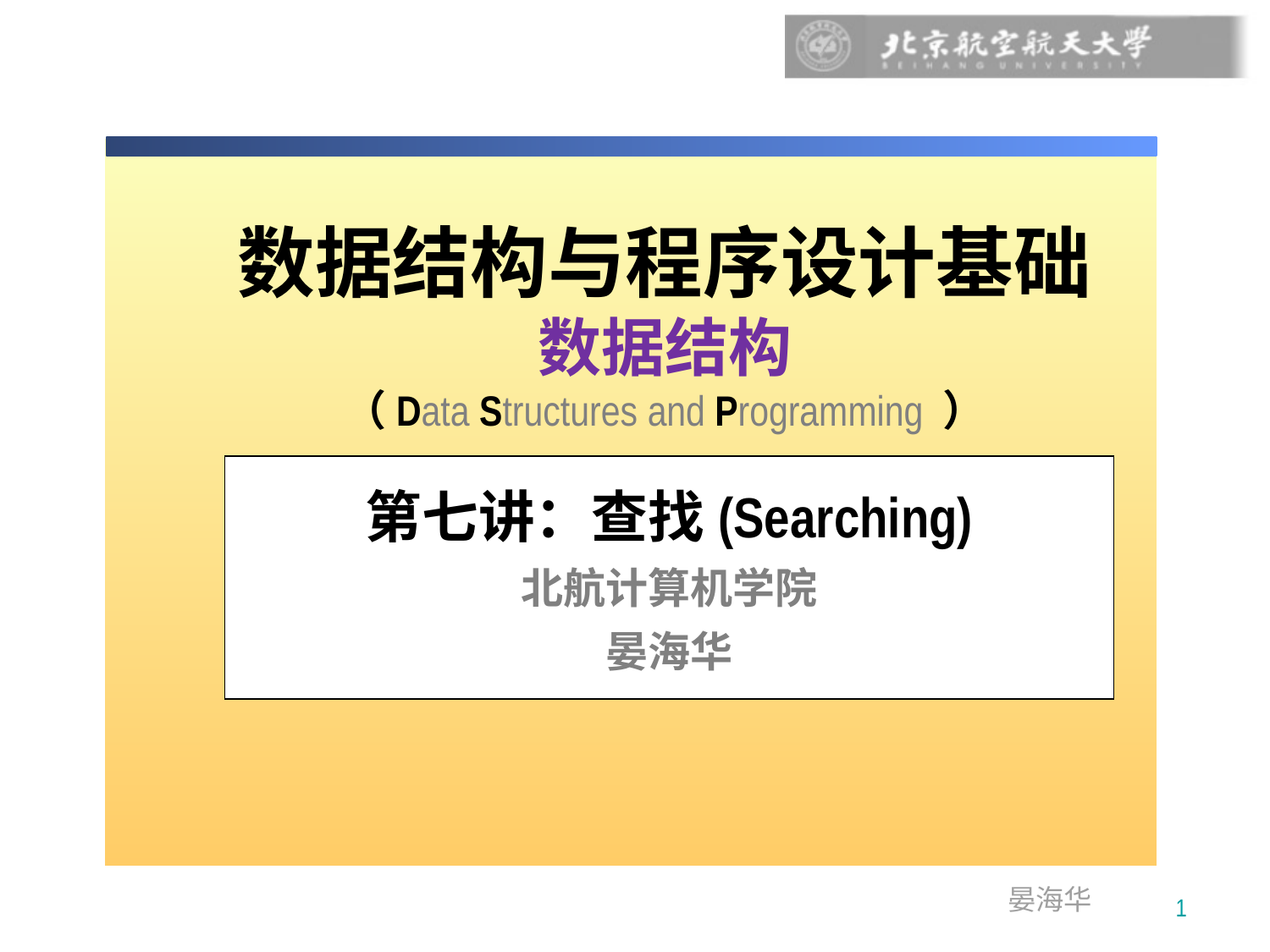

# 数据结构与程序设计基础 数据结构 （Data Structures and Programming ）

第七讲：查找(Searching)

北航计算机学院

晏海华
北航计算机学院
晏海华
1